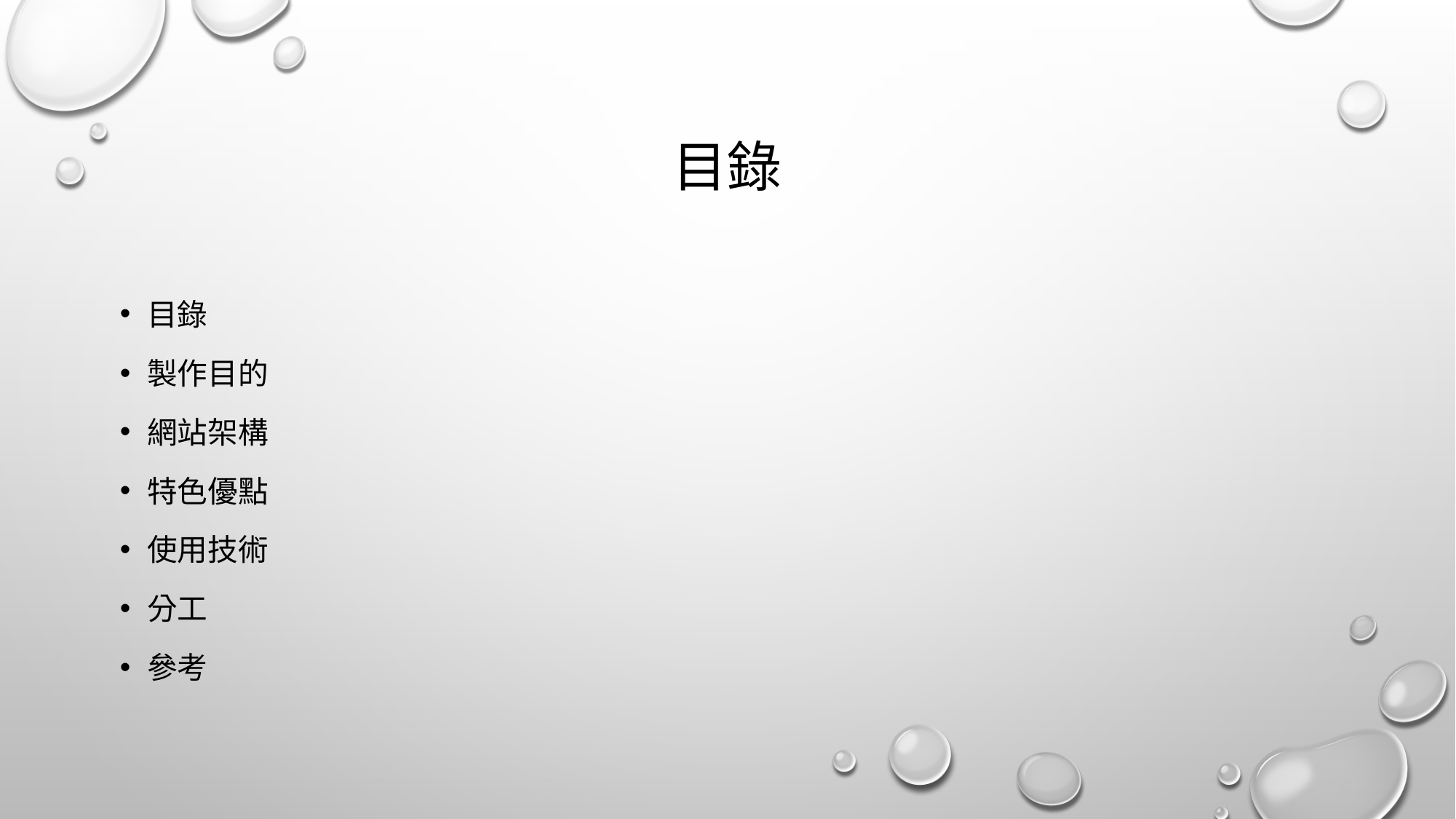

# 目錄
目錄
製作目的
網站架構
特色優點
使用技術
分工
參考